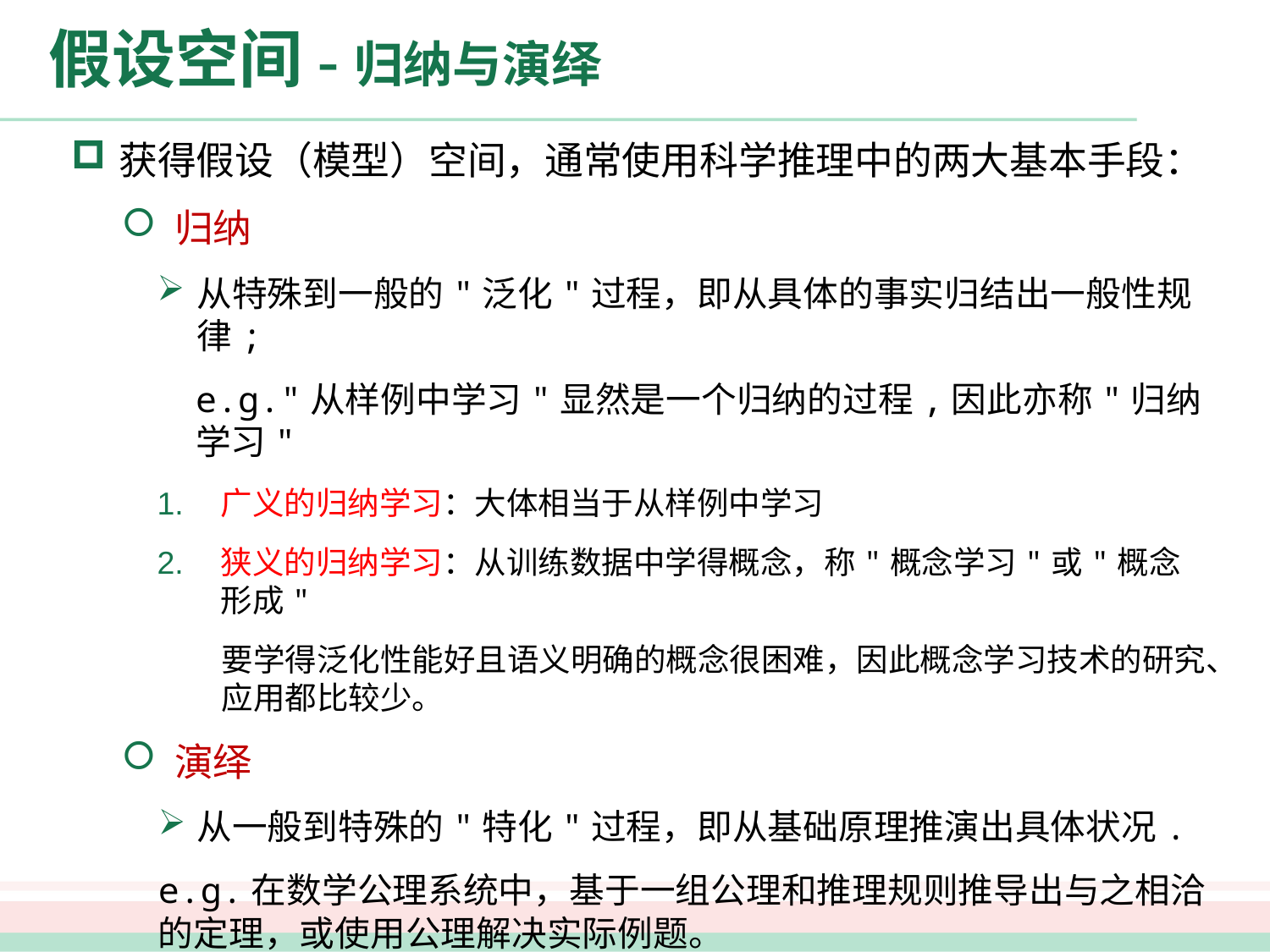

# 假设空间-归纳与演绎
获得假设（模型）空间，通常使用科学推理中的两大基本手段：
归纳
从特殊到一般的"泛化"过程，即从具体的事实归结出一般性规律;
e.g."从样例中学习"显然是一个归纳的过程,因此亦称"归纳学习"
广义的归纳学习：大体相当于从样例中学习
狭义的归纳学习：从训练数据中学得概念，称"概念学习"或"概念形成"
要学得泛化性能好且语义明确的概念很困难，因此概念学习技术的研究、应用都比较少。
演绎
从一般到特殊的"特化"过程，即从基础原理推演出具体状况.
e.g.在数学公理系统中，基于一组公理和推理规则推导出与之相洽的定理，或使用公理解决实际例题。